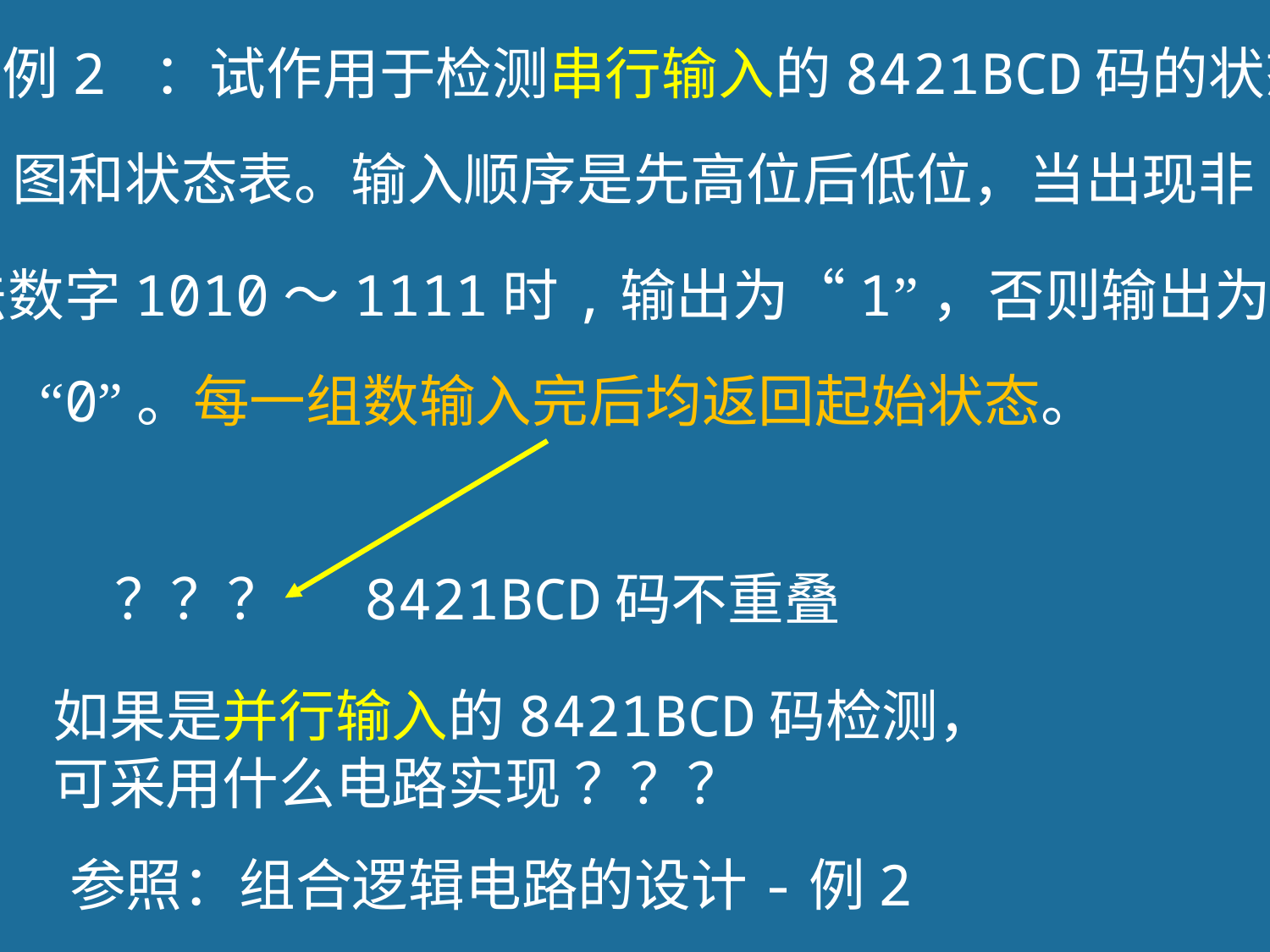

例2 ：试作用于检测串行输入的8421BCD码的状态
图和状态表。输入顺序是先高位后低位，当出现非
法数字1010～1111时,输出为“1”，否则输出为
“0”。每一组数输入完后均返回起始状态。

8421BCD码不重叠
？？？
如果是并行输入的8421BCD码检测，
可采用什么电路实现 ？？？
参照：组合逻辑电路的设计-例2
48